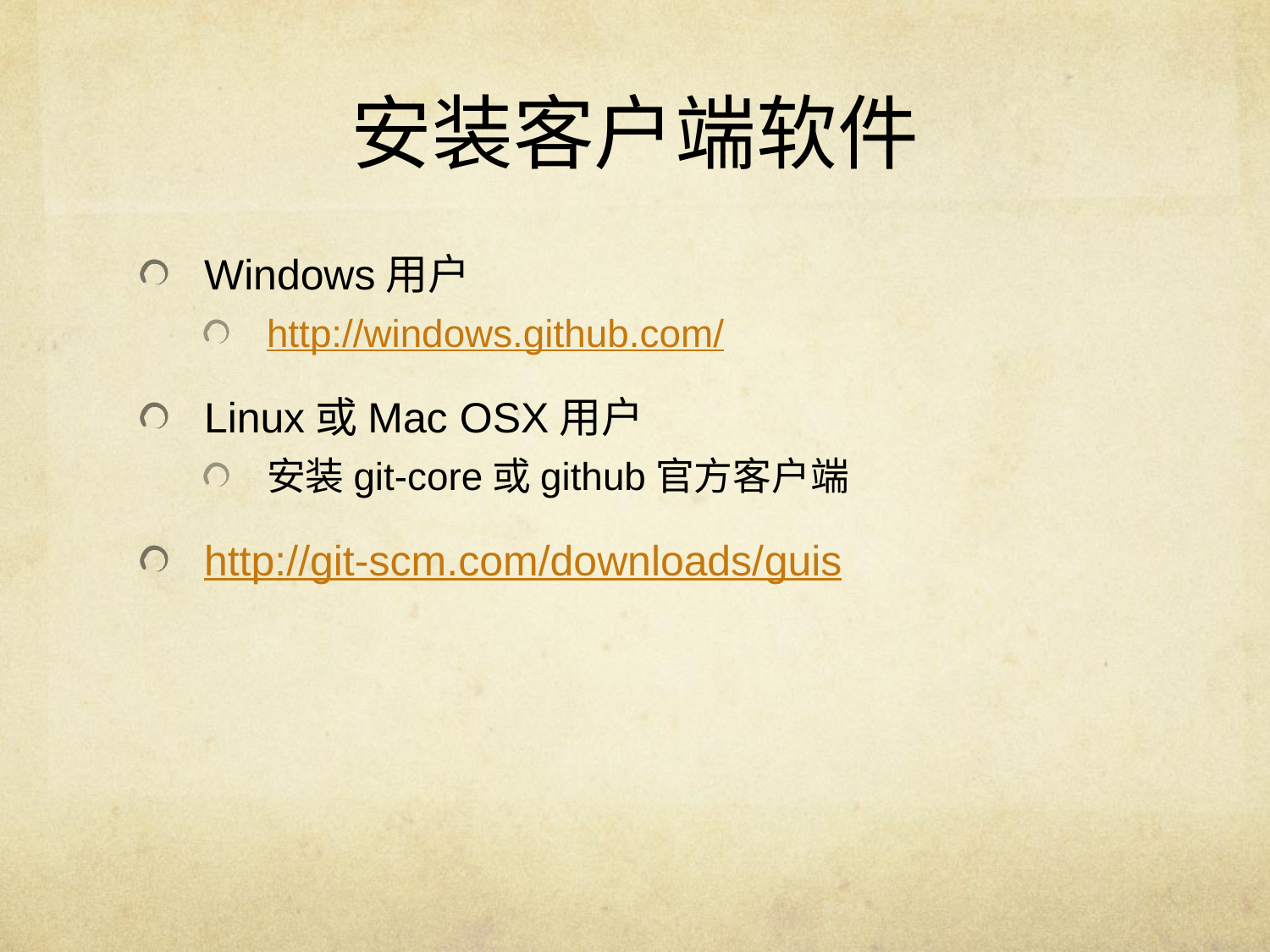

# 安装客户端软件
Windows用户
http://windows.github.com/
Linux或Mac OSX用户
安装git-core或github官方客户端
http://git-scm.com/downloads/guis